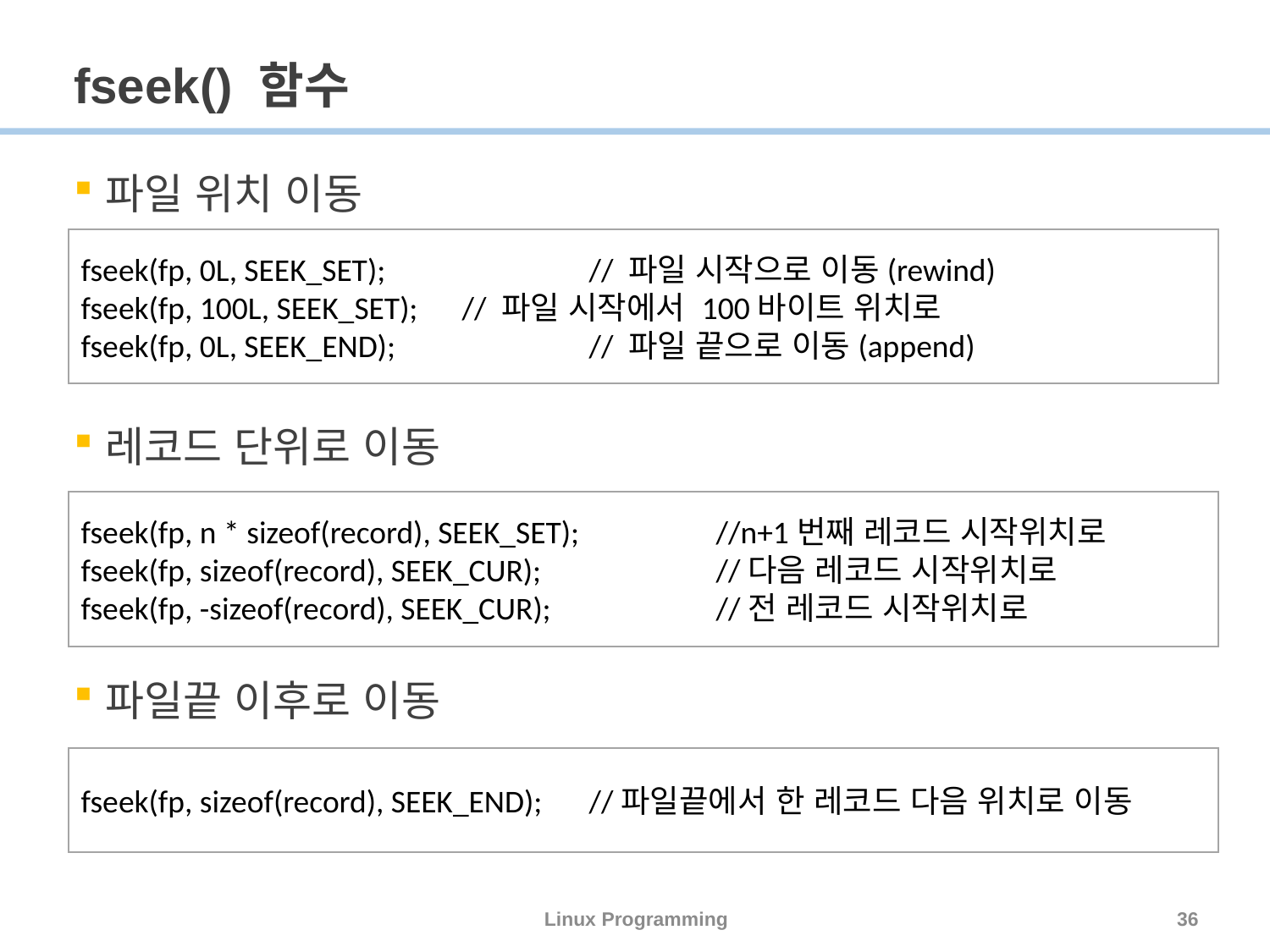

# fseek() 함수
파일 위치 이동

레코드 단위로 이동

파일끝 이후로 이동
fseek(fp, 0L, SEEK_SET);		// 파일 시작으로 이동(rewind)
fseek(fp, 100L, SEEK_SET);	// 파일 시작에서 100바이트 위치로
fseek(fp, 0L, SEEK_END);		// 파일 끝으로 이동(append)

fseek(fp, n * sizeof(record), SEEK_SET); 		//n+1번째 레코드 시작위치로
fseek(fp, sizeof(record), SEEK_CUR); 		//다음 레코드 시작위치로
fseek(fp, -sizeof(record), SEEK_CUR); 		//전 레코드 시작위치로

fseek(fp, sizeof(record), SEEK_END); 	//파일끝에서 한 레코드 다음 위치로 이동
Linux Programming
36